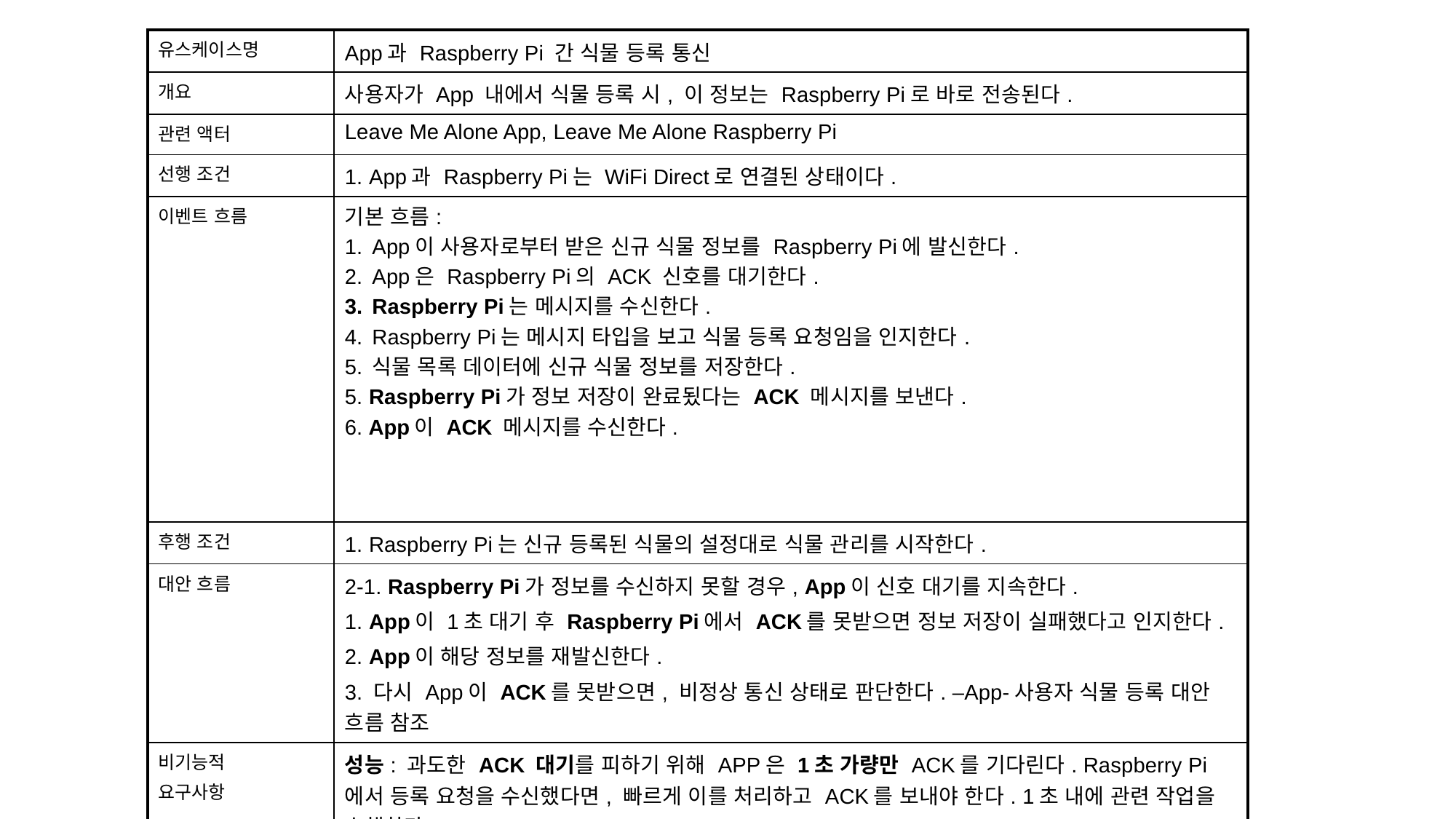

| 유스케이스명 | App과 Raspberry Pi 간 식물 등록 통신 |
| --- | --- |
| 개요 | 사용자가 App 내에서 식물 등록 시, 이 정보는 Raspberry Pi로 바로 전송된다. |
| 관련 액터 | Leave Me Alone App, Leave Me Alone Raspberry Pi |
| 선행 조건 | 1. App과 Raspberry Pi는 WiFi Direct로 연결된 상태이다. |
| 이벤트 흐름 | 기본 흐름: App이 사용자로부터 받은 신규 식물 정보를 Raspberry Pi에 발신한다. App은 Raspberry Pi의 ACK 신호를 대기한다. Raspberry Pi는 메시지를 수신한다. Raspberry Pi는 메시지 타입을 보고 식물 등록 요청임을 인지한다. 식물 목록 데이터에 신규 식물 정보를 저장한다. 5. Raspberry Pi가 정보 저장이 완료됬다는 ACK 메시지를 보낸다. 6. App이 ACK 메시지를 수신한다. |
| 후행 조건 | 1. Raspberry Pi는 신규 등록된 식물의 설정대로 식물 관리를 시작한다. |
| 대안 흐름 | 2-1. Raspberry Pi가 정보를 수신하지 못할 경우, App이 신호 대기를 지속한다. 1. App이 1초 대기 후 Raspberry Pi에서 ACK를 못받으면 정보 저장이 실패했다고 인지한다. 2. App이 해당 정보를 재발신한다. 3. 다시 App이 ACK를 못받으면, 비정상 통신 상태로 판단한다. –App-사용자 식물 등록 대안 흐름 참조 |
| 비기능적 요구사항 | 성능: 과도한 ACK 대기를 피하기 위해 APP은 1초 가량만 ACK를 기다린다. Raspberry Pi에서 등록 요청을 수신했다면, 빠르게 이를 처리하고 ACK를 보내야 한다. 1초 내에 관련 작업을 수행한다. |